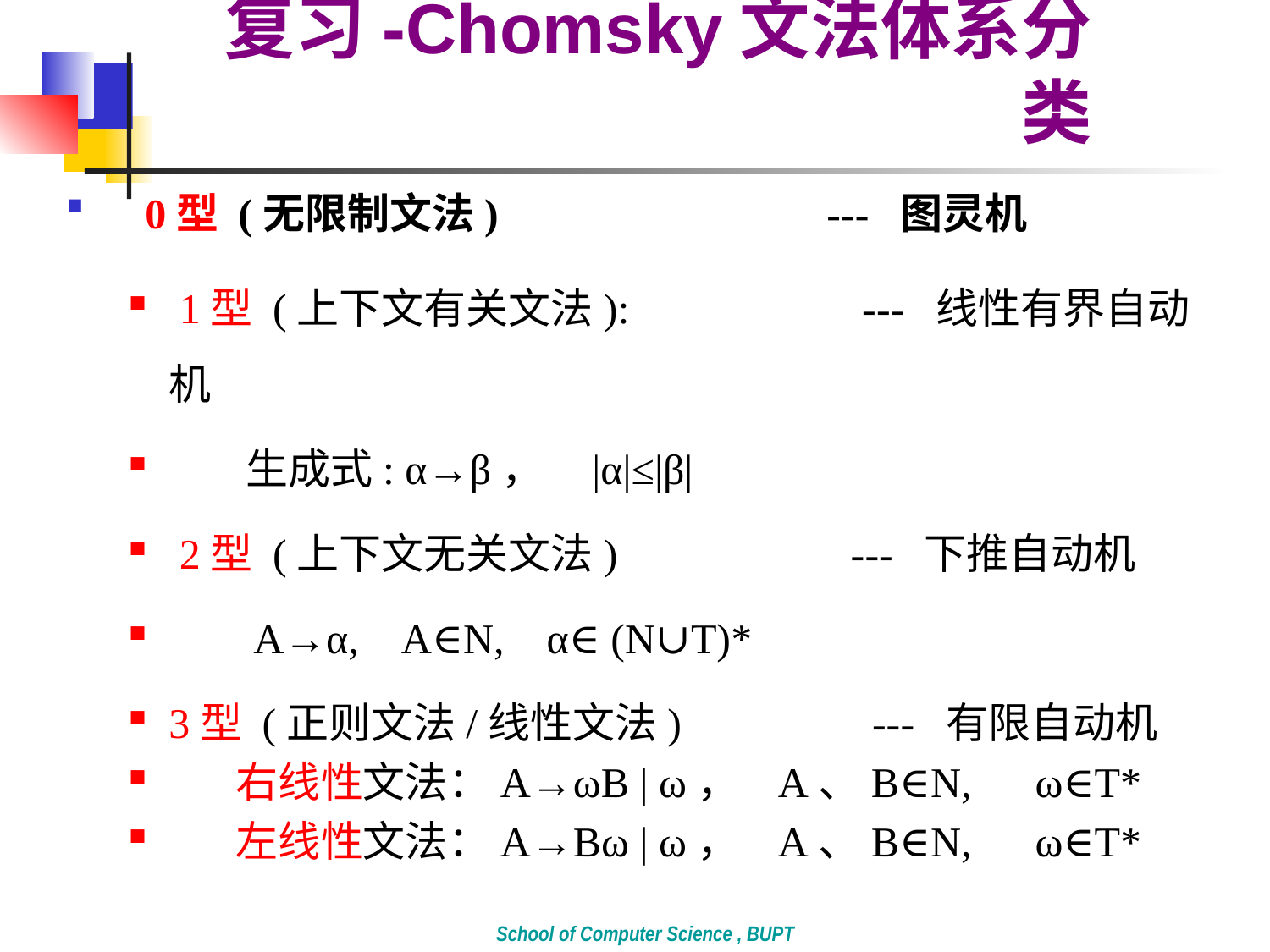

# 复习-Chomsky文法体系分类
0型 (无限制文法)                               ---  图灵机
 1型 (上下文有关文法):                      ---  线性有界自动机
       生成式: α→β，    |α|≤|β|
 2型 (上下文无关文法)                      ---  下推自动机
        A→α,    A∈N,    α∈ (N∪T)*
3型 (正则文法/线性文法)                  ---  有限自动机
      右线性文法：A→ωB | ω，   A、B∈N,      ω∈T*
      左线性文法：A→Bω | ω，   A、B∈N,      ω∈T*

School of Computer Science , BUPT
2